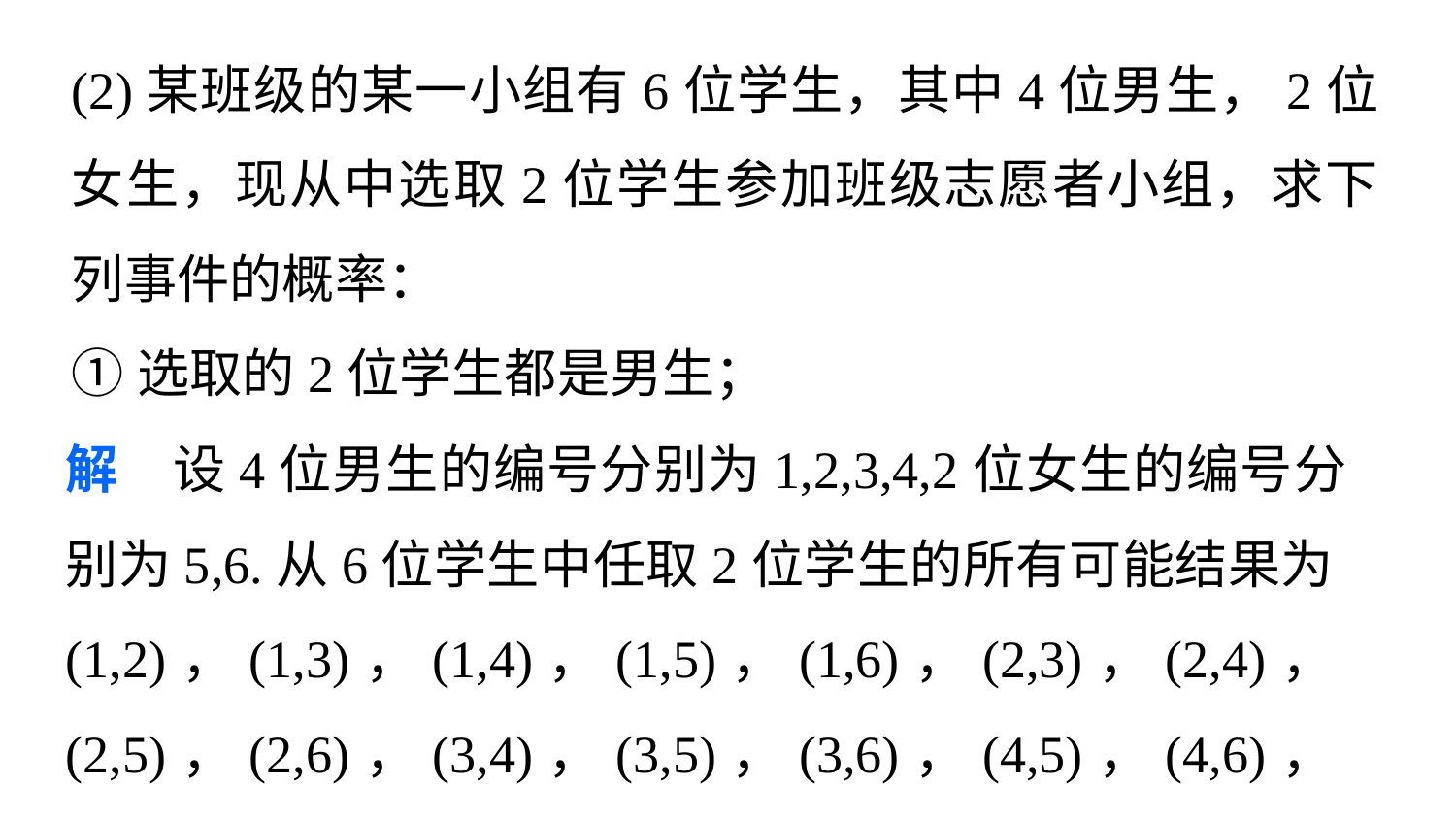

(2)某班级的某一小组有6位学生，其中4位男生，2位女生，现从中选取2位学生参加班级志愿者小组，求下列事件的概率：
①选取的2位学生都是男生；
解　设4位男生的编号分别为1,2,3,4,2位女生的编号分别为5,6.从6位学生中任取2位学生的所有可能结果为(1,2)，(1,3)，(1,4)，(1,5)，(1,6)，(2,3)，(2,4)，(2,5)，(2,6)，(3,4)，(3,5)，(3,6)，(4,5)，(4,6)，(5,6)，共15种.